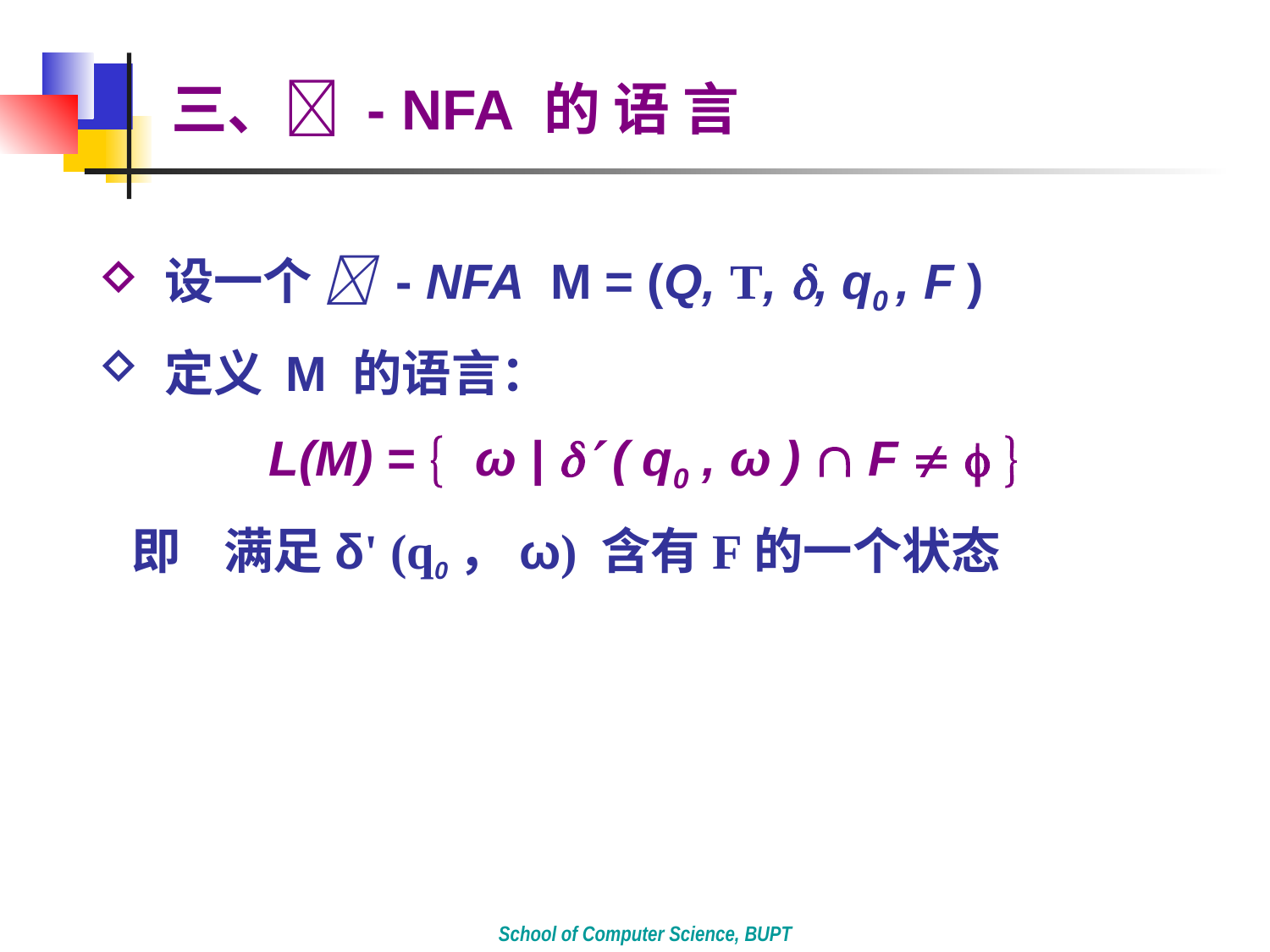

三、ε - NFA 的 语 言
 设一个 ε - NFA  M = (Q, T, δ, q0 , F )

 定义 M 的语言：

              L(M) = {  ω | δ′ ( q0 , ω ) ∩ F ≠ φ }

  即	满足δ' (q0，ω) 含有F的一个状态

School of Computer Science, BUPT
10